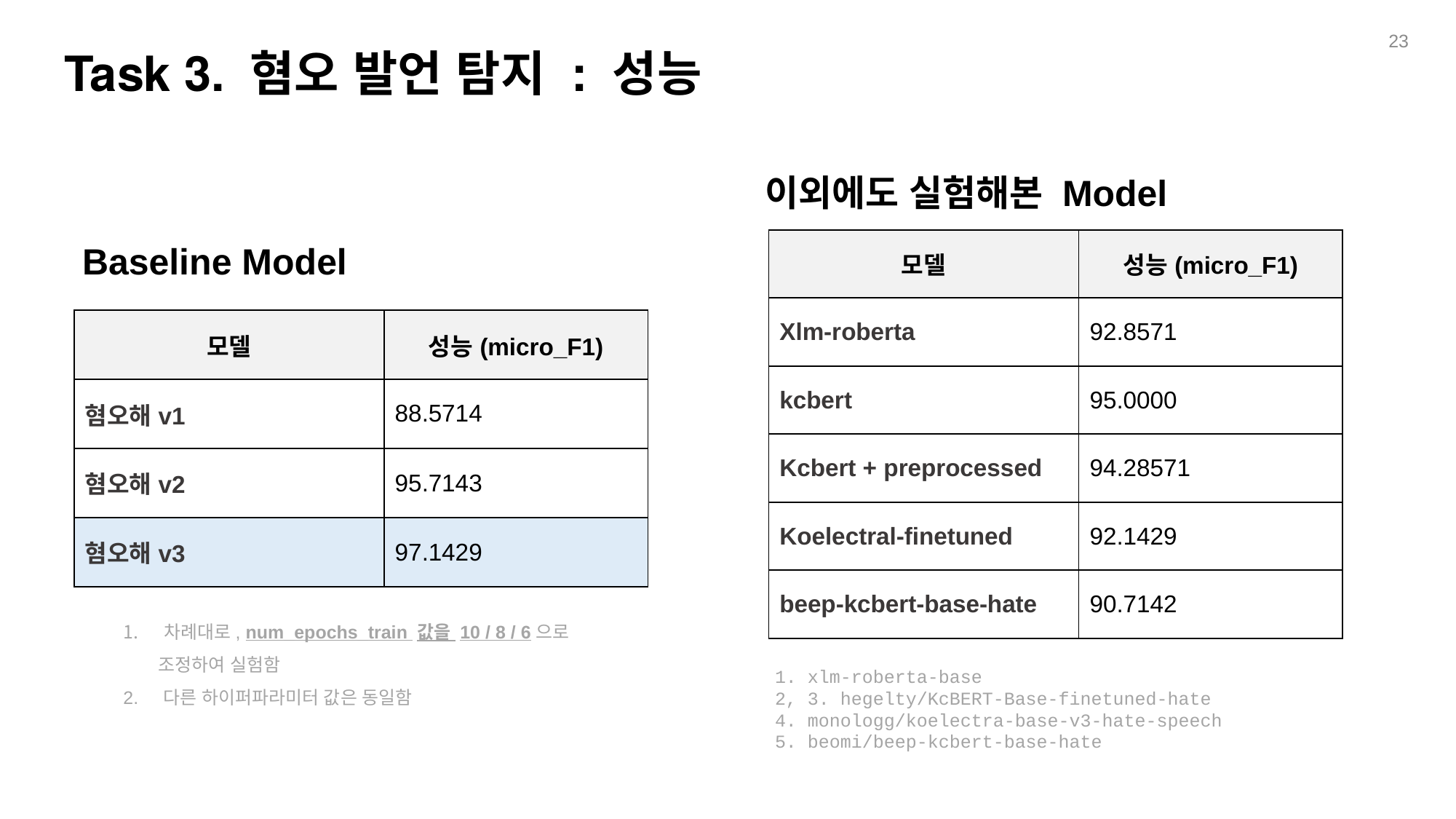

23
Task 3. 혐오 발언 탐지 : 성능
이외에도 실험해본 Model
Baseline Model
| 모델 | 성능(micro\_F1) |
| --- | --- |
| Xlm-roberta | 92.8571 |
| kcbert | 95.0000 |
| Kcbert + preprocessed | 94.28571 |
| Koelectral-finetuned | 92.1429 |
| beep-kcbert-base-hate | 90.7142 |
| 모델 | 성능(micro\_F1) |
| --- | --- |
| 혐오해v1 | 88.5714 |
| 혐오해v2 | 95.7143 |
| 혐오해v3 | 97.1429 |
차례대로, num_epochs_train 값을 10 / 8 / 6으로
      조정하여 실험함
2.    다른 하이퍼파라미터 값은 동일함
1. xlm-roberta-base
2, 3. hegelty/KcBERT-Base-finetuned-hate
4. monologg/koelectra-base-v3-hate-speech
5. beomi/beep-kcbert-base-hate